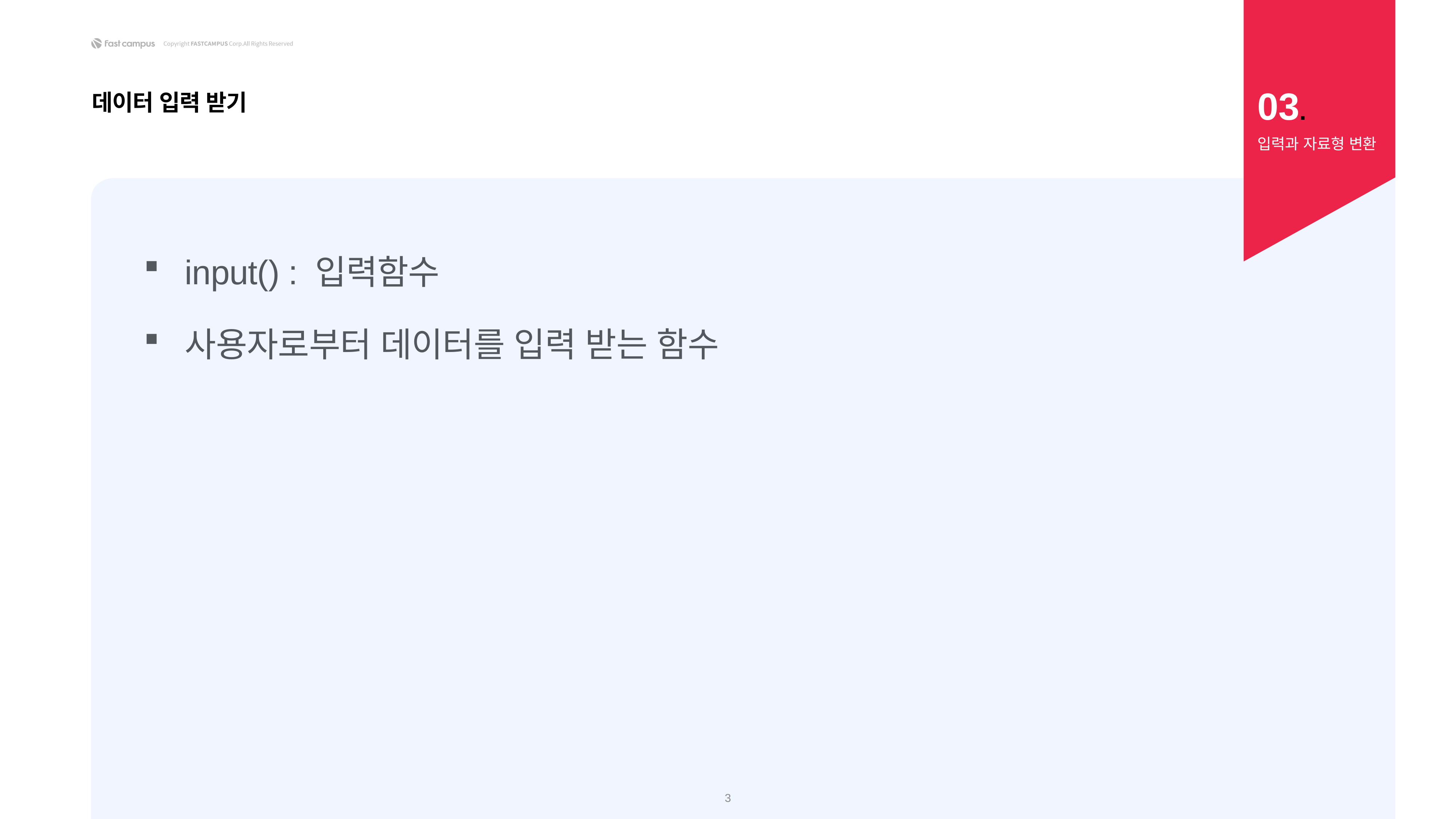

03.
데이터 입력 받기
입력과 자료형 변환
input() : 입력함수
사용자로부터 데이터를 입력 받는 함수
3